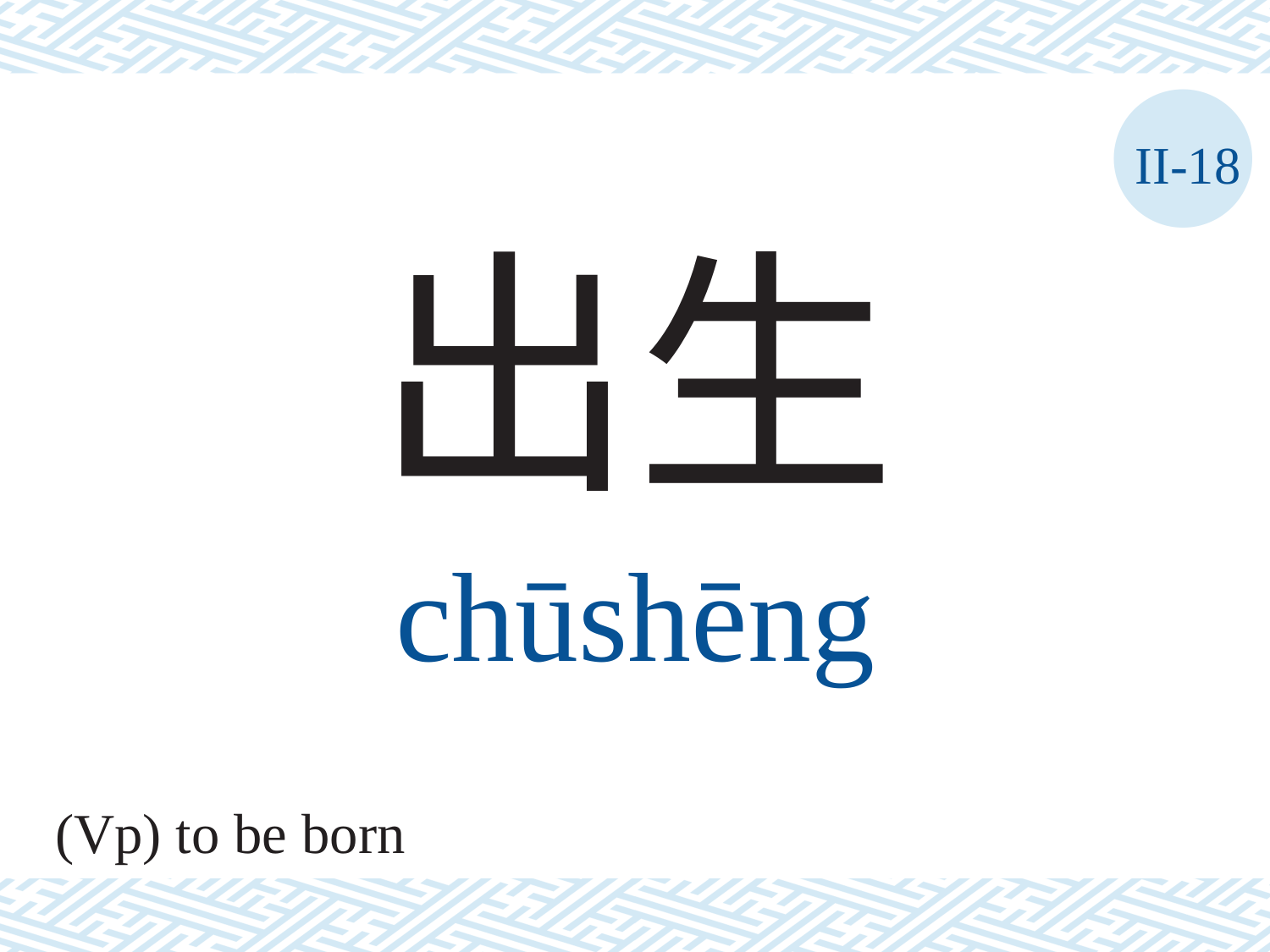

II-18
出生
chūshēng
(Vp) to be born